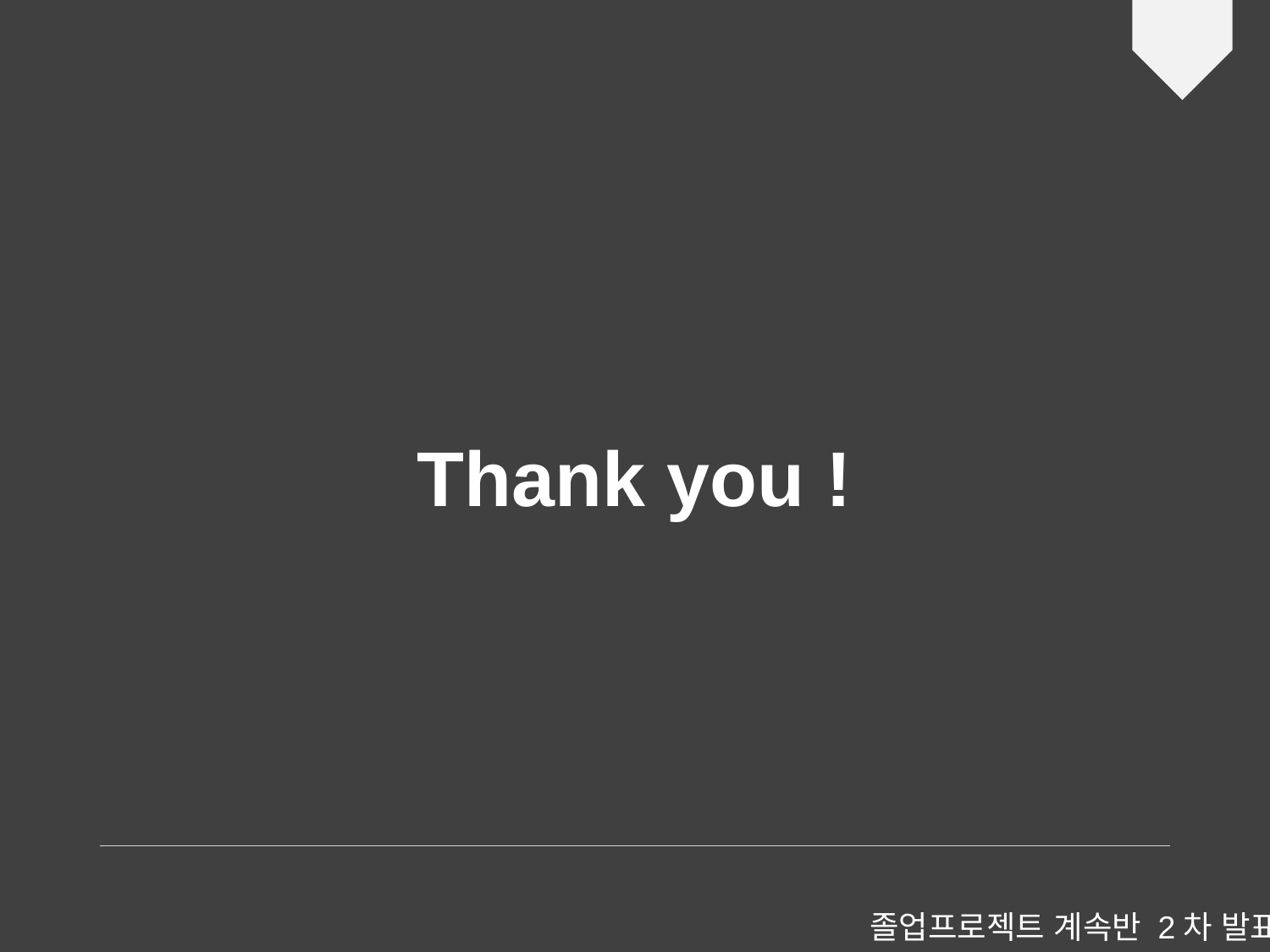

Thank you !
졸업프로젝트 계속반 2차 발표